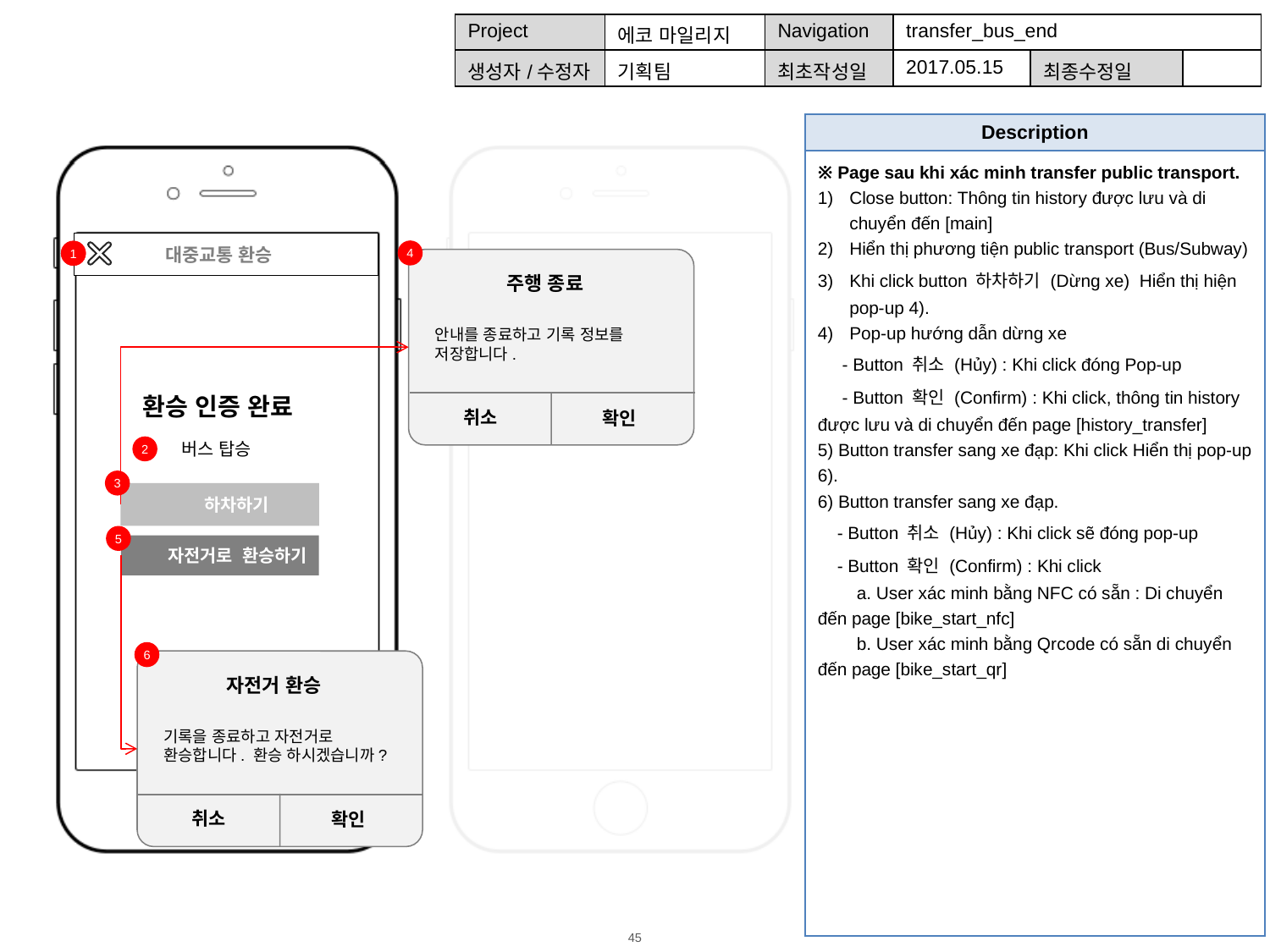

| Project | 에코 마일리지 | Navigation | transfer\_bus\_end |  |  |
| --- | --- | --- | --- | --- | --- |
| 생성자/수정자 | 기획팀 | 최초작성일 | 2017.05.15 | 최종수정일 |  |
| Description |
| --- |
| ※ Page sau khi xác minh transfer public transport. Close button: Thông tin history được lưu và di chuyển đến [main] Hiển thị phương tiện public transport (Bus/Subway) Khi click button 하차하기 (Dừng xe) Hiển thị hiện pop-up 4). Pop-up hướng dẫn dừng xe - Button 취소 (Hủy) : Khi click đóng Pop-up - Button 확인 (Confirm) : Khi click, thông tin history được lưu và di chuyển đến page [history\_transfer] 5) Button transfer sang xe đạp: Khi click Hiển thị pop-up 6). 6) Button transfer sang xe đạp. - Button 취소 (Hủy) : Khi click sẽ đóng pop-up - Button 확인 (Confirm) : Khi click a. User xác minh bằng NFC có sẵn : Di chuyển đến page [bike\_start\_nfc] b. User xác minh bằng Qrcode có sẵn di chuyển đến page [bike\_start\_qr] |

               대중교통 환승
4
1
1

주행 종료
성공확률 50%
안내를 종료하고 기록 정보를 저장합니다.
환승 인증 완료
취소
확인
환승 인증 완료
버스 탑승
2
3
      하차하기
5
   자전거로  환승하기
6

자전거 환승
성공확률 50%
기록을 종료하고 자전거로 환승합니다. 환승 하시겠습니까?
취소
확인
환승 인증 완료